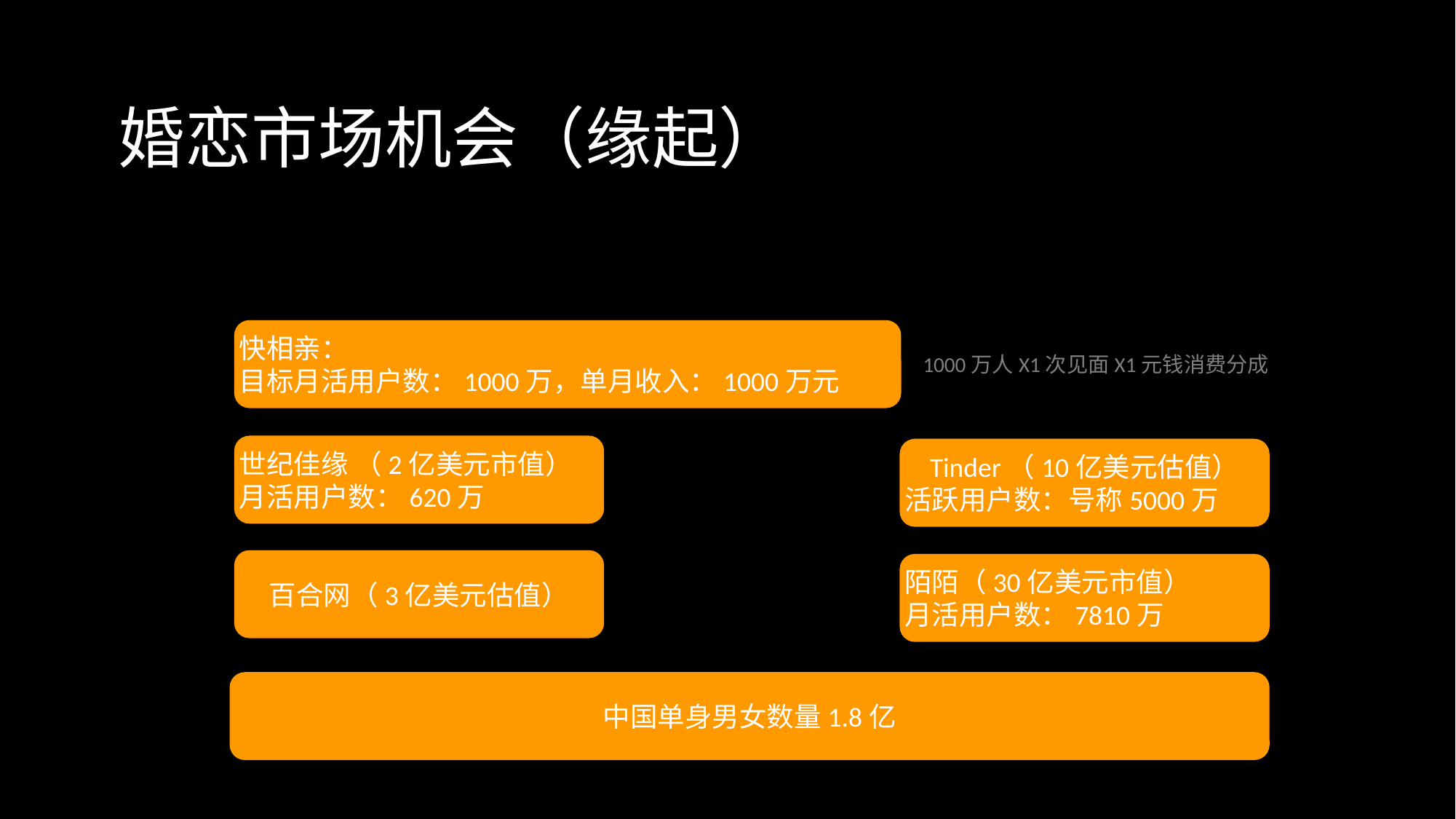

婚恋市场机会（缘起）

快相亲：
目标月活用户数：1000万，单月收入：1000万元
1000万人X1次见面X1元钱消费分成

世纪佳缘 （2亿美元市值）
月活用户数：620万

Tinder（10亿美元估值）
活跃用户数：号称5000万

百合网（3亿美元估值）

陌陌（30亿美元市值）
月活用户数：7810万

中国单身男女数量1.8亿